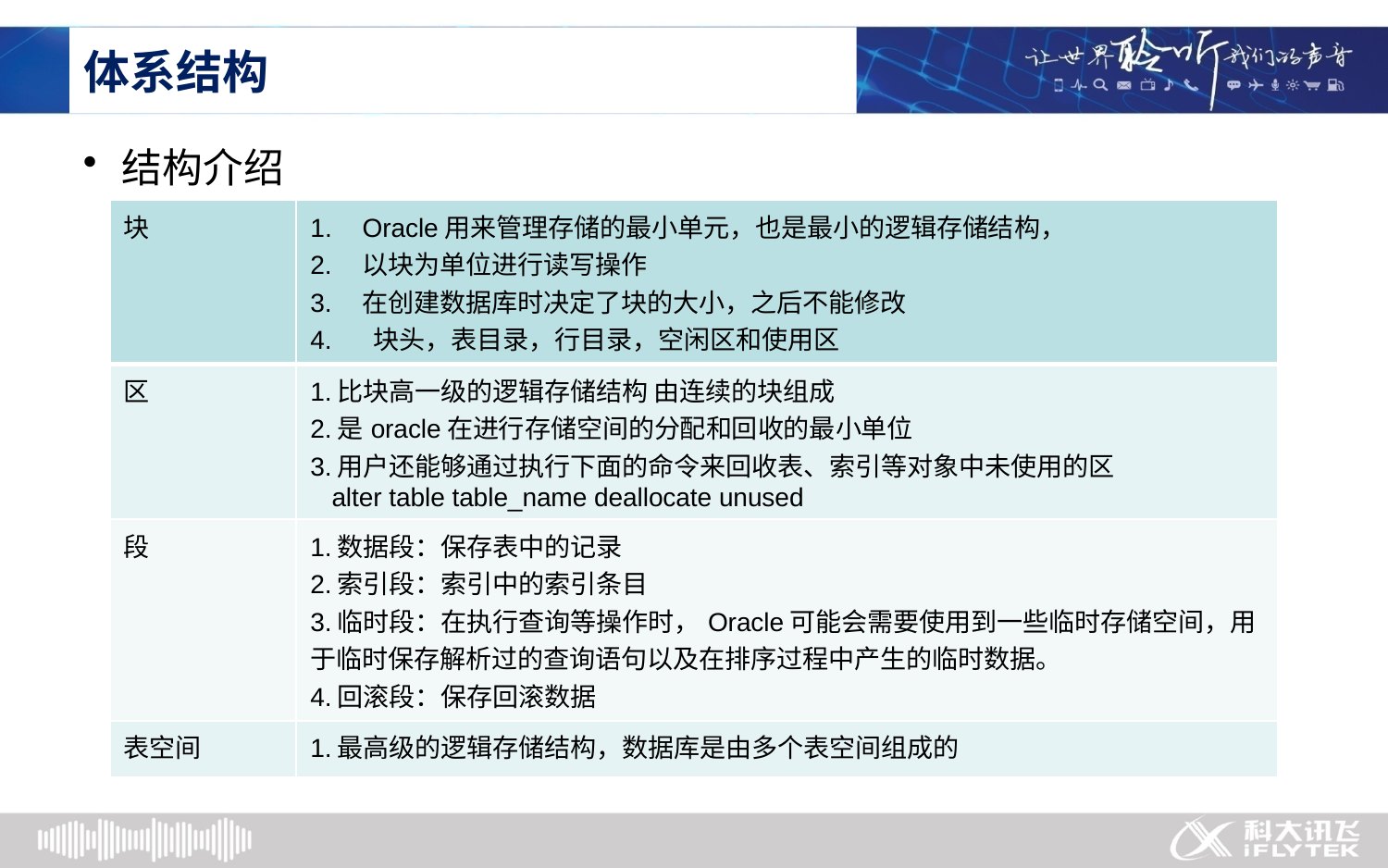

# 体系结构
结构介绍

| 块 | Oracle用来管理存储的最小单元，也是最小的逻辑存储结构， 以块为单位进行读写操作 在创建数据库时决定了块的大小，之后不能修改 4. 块头，表目录，行目录，空闲区和使用区 |
| --- | --- |
| 区 | 1.比块高一级的逻辑存储结构 由连续的块组成 2.是oracle在进行存储空间的分配和回收的最小单位 3.用户还能够通过执行下面的命令来回收表、索引等对象中未使用的区 alter table table\_name deallocate unused |
| 段 | 1.数据段：保存表中的记录 2.索引段：索引中的索引条目 3.临时段：在执行查询等操作时，Oracle可能会需要使用到一些临时存储空间，用于临时保存解析过的查询语句以及在排序过程中产生的临时数据。 4.回滚段：保存回滚数据 |
| 表空间 | 1.最高级的逻辑存储结构，数据库是由多个表空间组成的 |